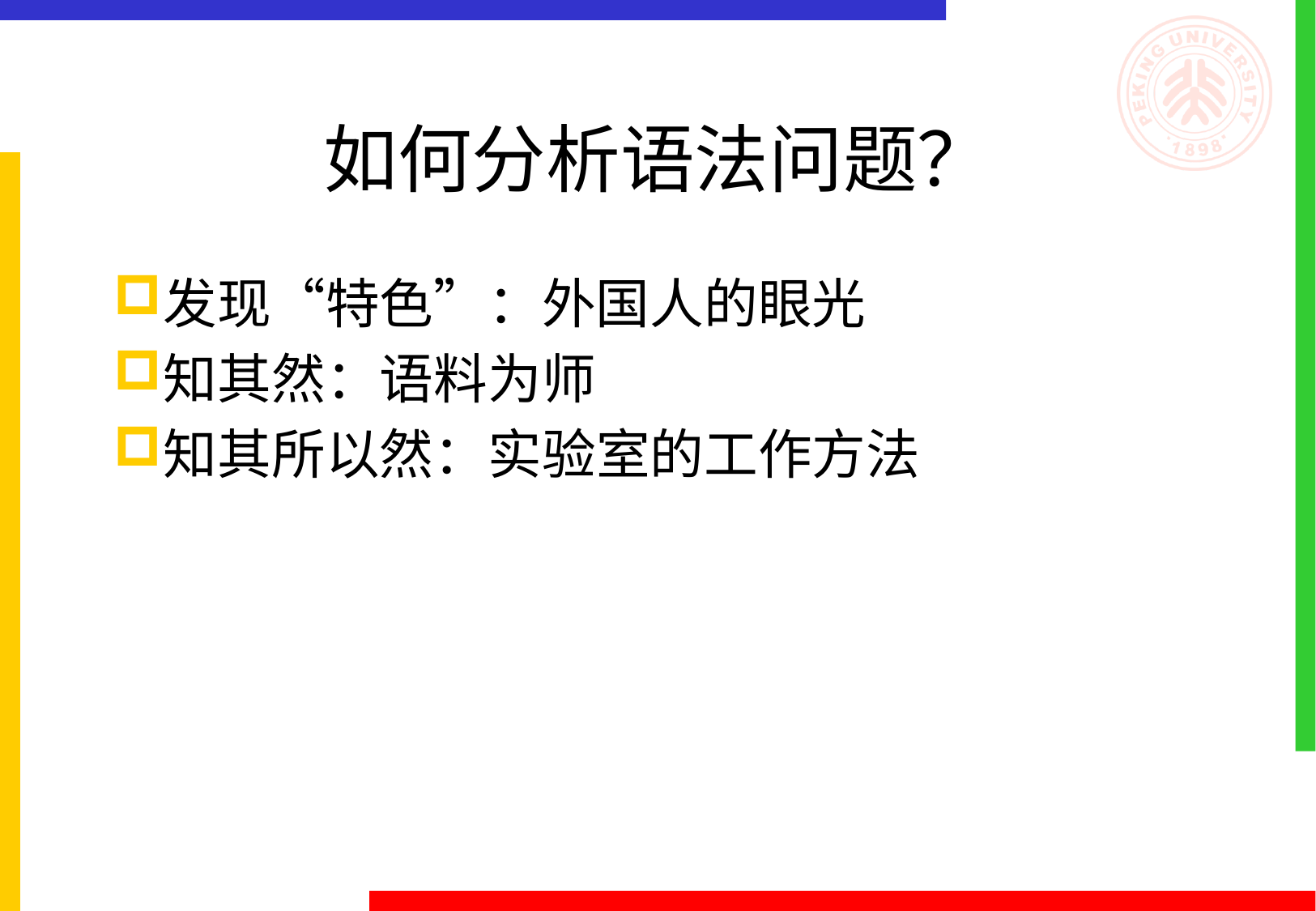

# 如何分析语法问题？
发现“特色”：外国人的眼光
知其然：语料为师
知其所以然：实验室的工作方法